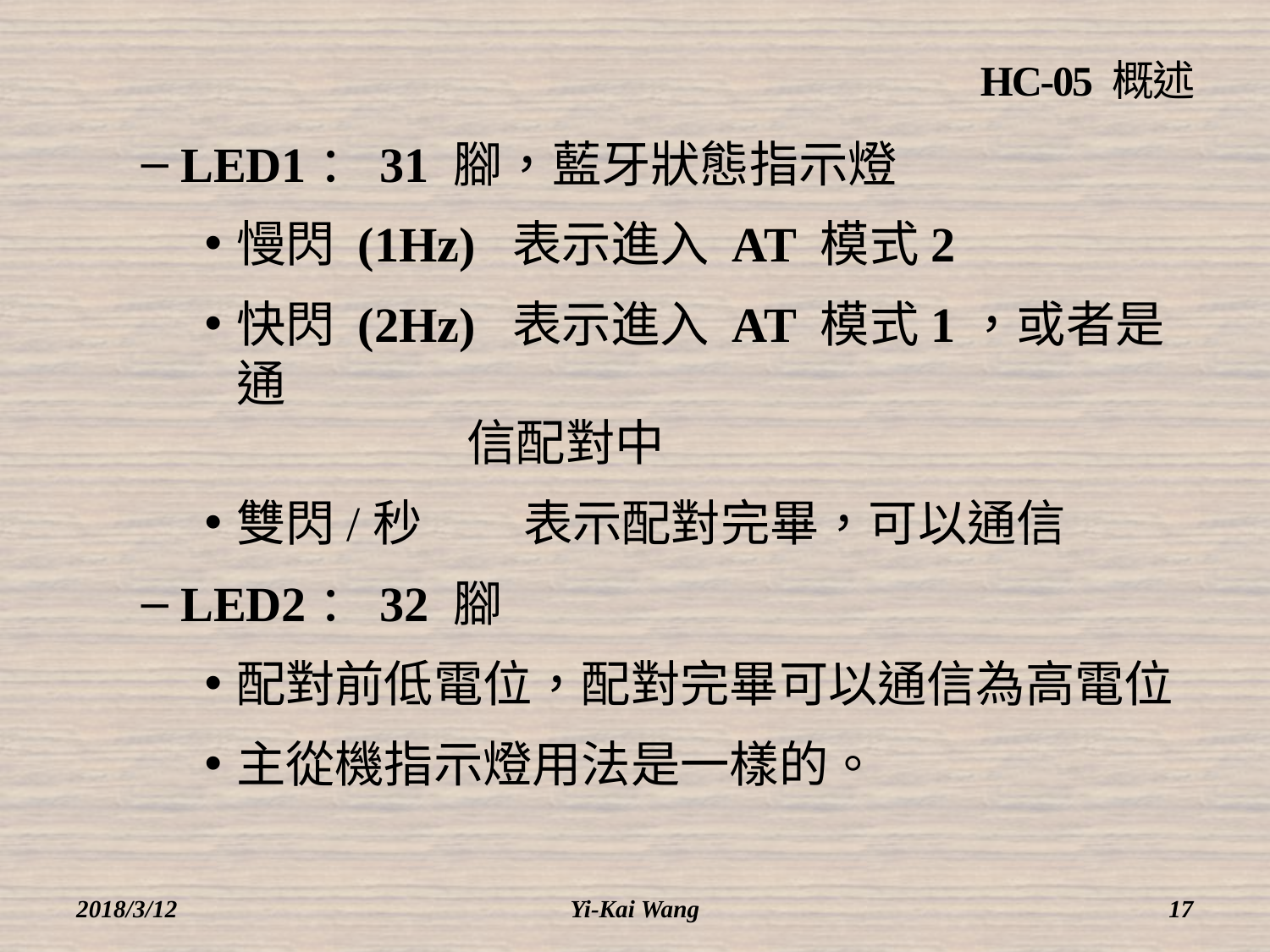

# HC-05 概述
LED1：31 腳，藍牙狀態指示燈
慢閃 (1Hz)  表示進入 AT 模式2
快閃 (2Hz)  表示進入 AT 模式1，或者是通
                     信配對中
雙閃/秒	   表示配對完畢，可以通信
LED2：32 腳
配對前低電位，配對完畢可以通信為高電位
主從機指示燈用法是一樣的。
2018/3/12
Yi-Kai Wang
17